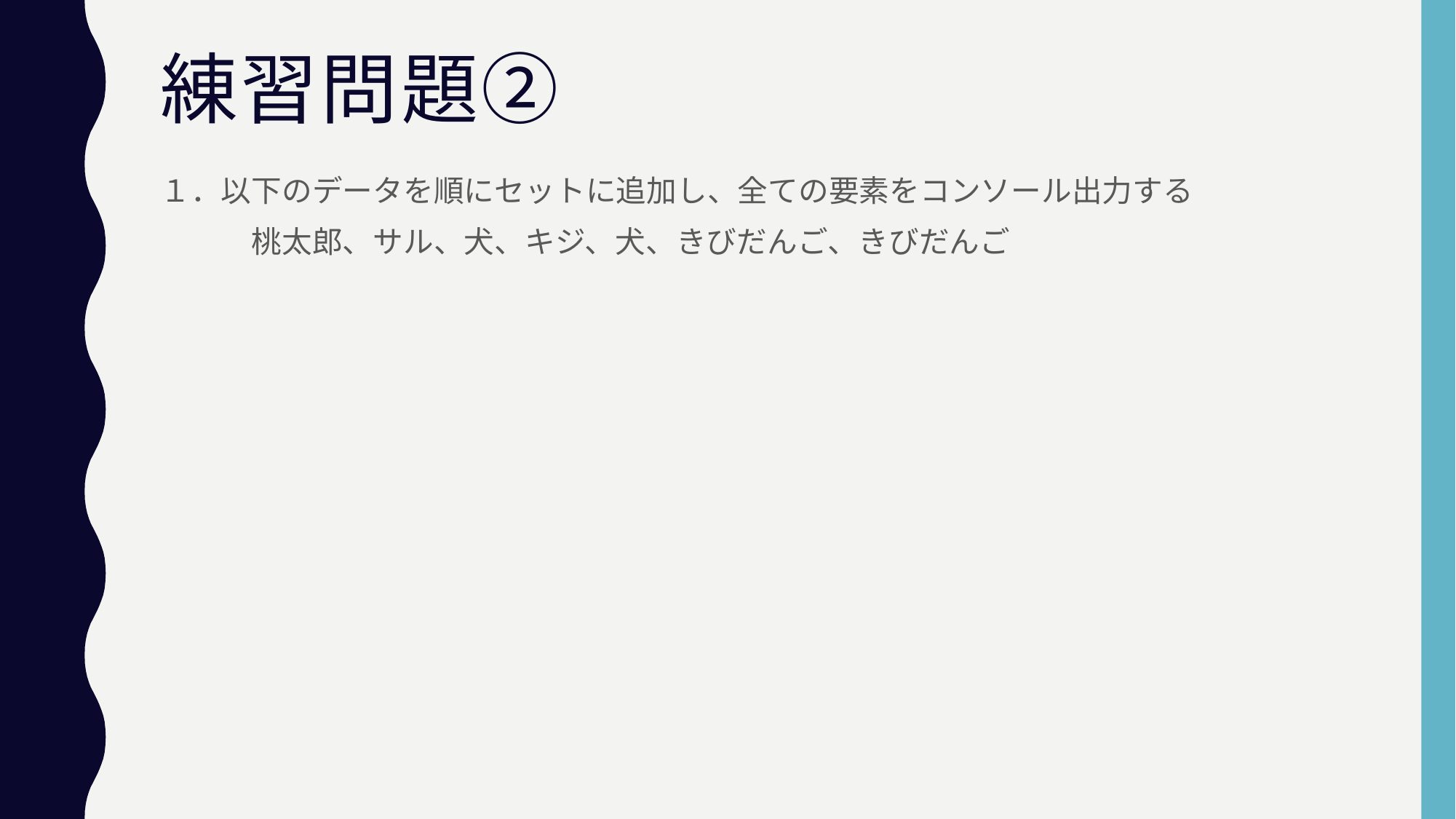

# 練習問題②
１．以下のデータを順にセットに追加し、全ての要素をコンソール出力する
　　　桃太郎、サル、犬、キジ、犬、きびだんご、きびだんご